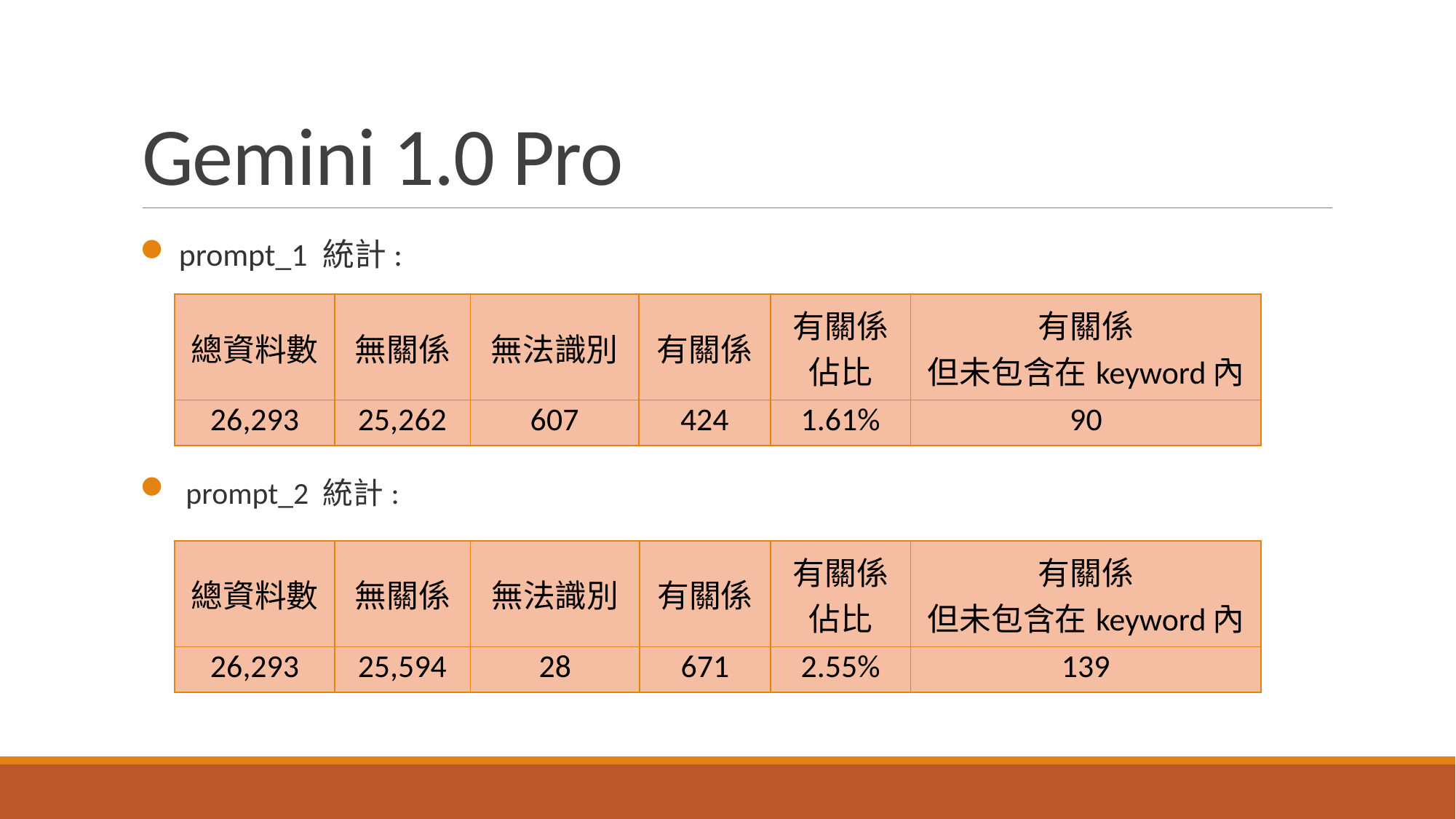

# Gemini 1.0 Pro
 prompt_1 統計:

  prompt_2 統計:

| 總資料數 | 無關係 | 無法識別 | 有關係 | 有關係佔比 | 有關係 但未包含在keyword內 |
| --- | --- | --- | --- | --- | --- |
| 26,293 | 25,262 | 607 | 424 | 1.61% | 90 |
| 總資料數 | 無關係 | 無法識別 | 有關係 | 有關係佔比 | 有關係 但未包含在keyword內 |
| --- | --- | --- | --- | --- | --- |
| 26,293 | 25,594 | 28 | 671 | 2.55% | 139 |